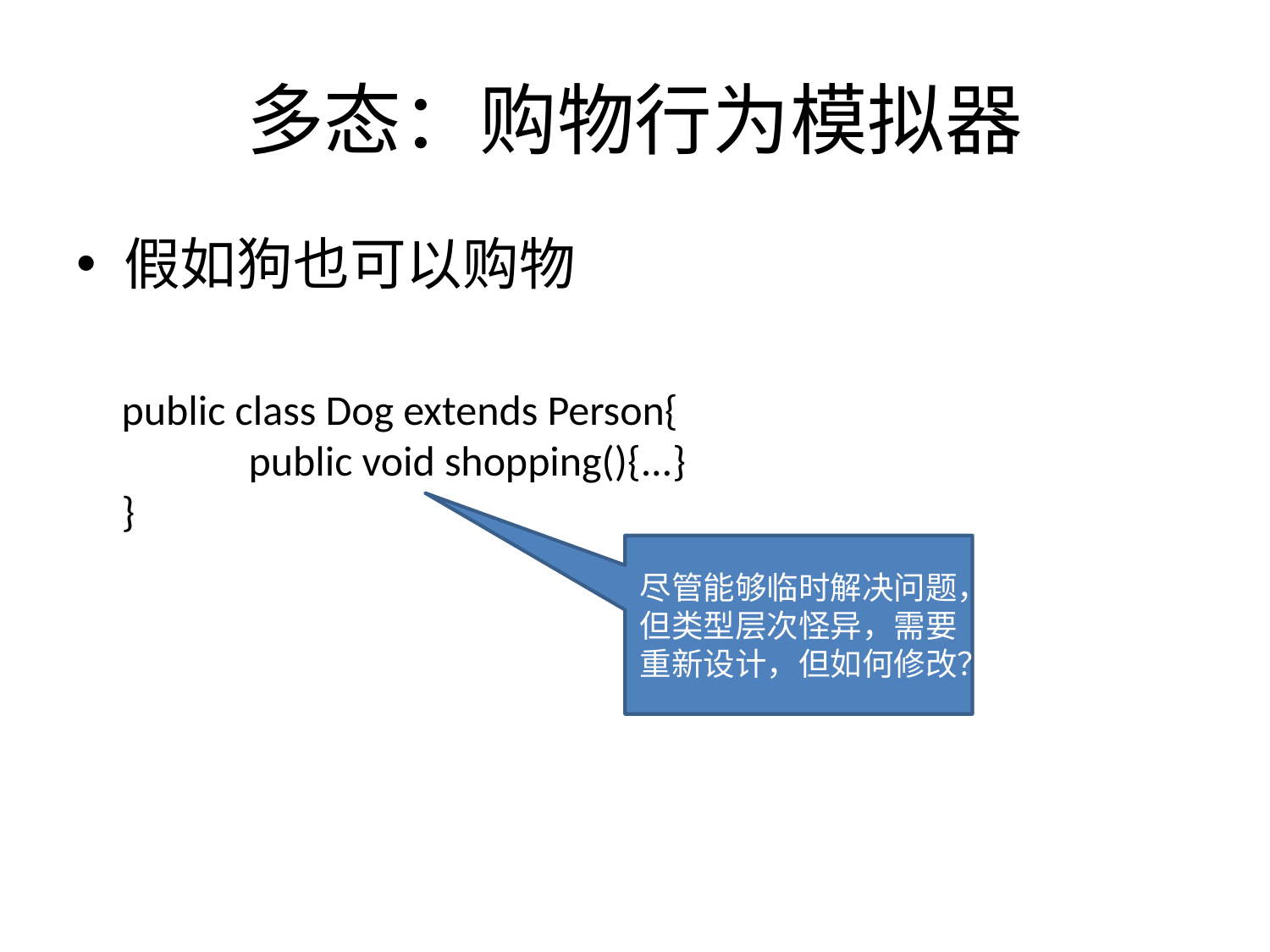

# 多态：购物行为模拟器
假如狗也可以购物
public class Dog extends Person{
	public void shopping(){...}
}
尽管能够临时解决问题，但类型层次怪异，需要重新设计，但如何修改？